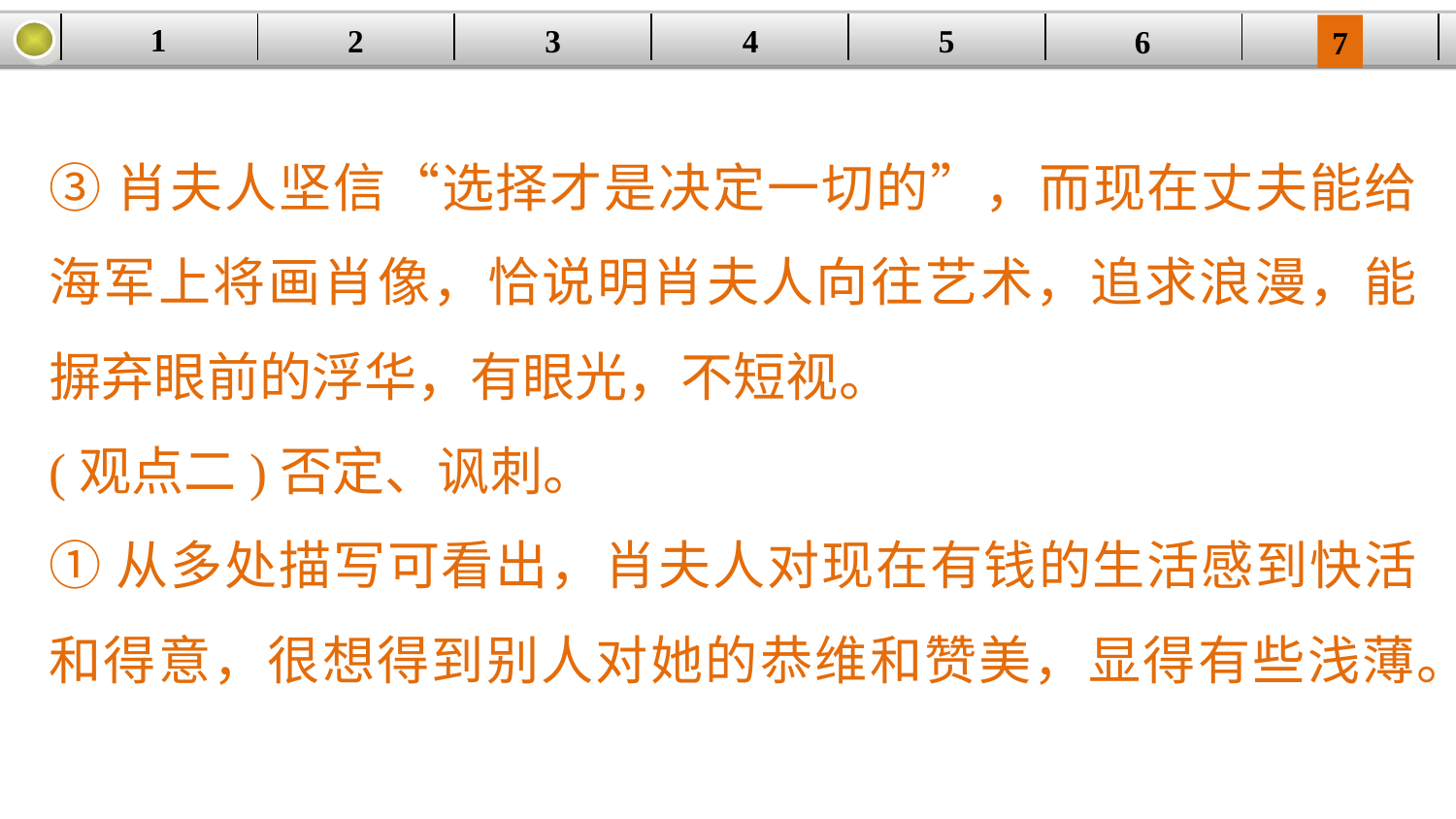

1
5
3
2
|  |  |  |  |  |  |  |
| --- | --- | --- | --- | --- | --- | --- |
4
6
7

③肖夫人坚信“选择才是决定一切的”，而现在丈夫能给海军上将画肖像，恰说明肖夫人向往艺术，追求浪漫，能摒弃眼前的浮华，有眼光，不短视。
(观点二)否定、讽刺。
①从多处描写可看出，肖夫人对现在有钱的生活感到快活和得意，很想得到别人对她的恭维和赞美，显得有些浅薄。